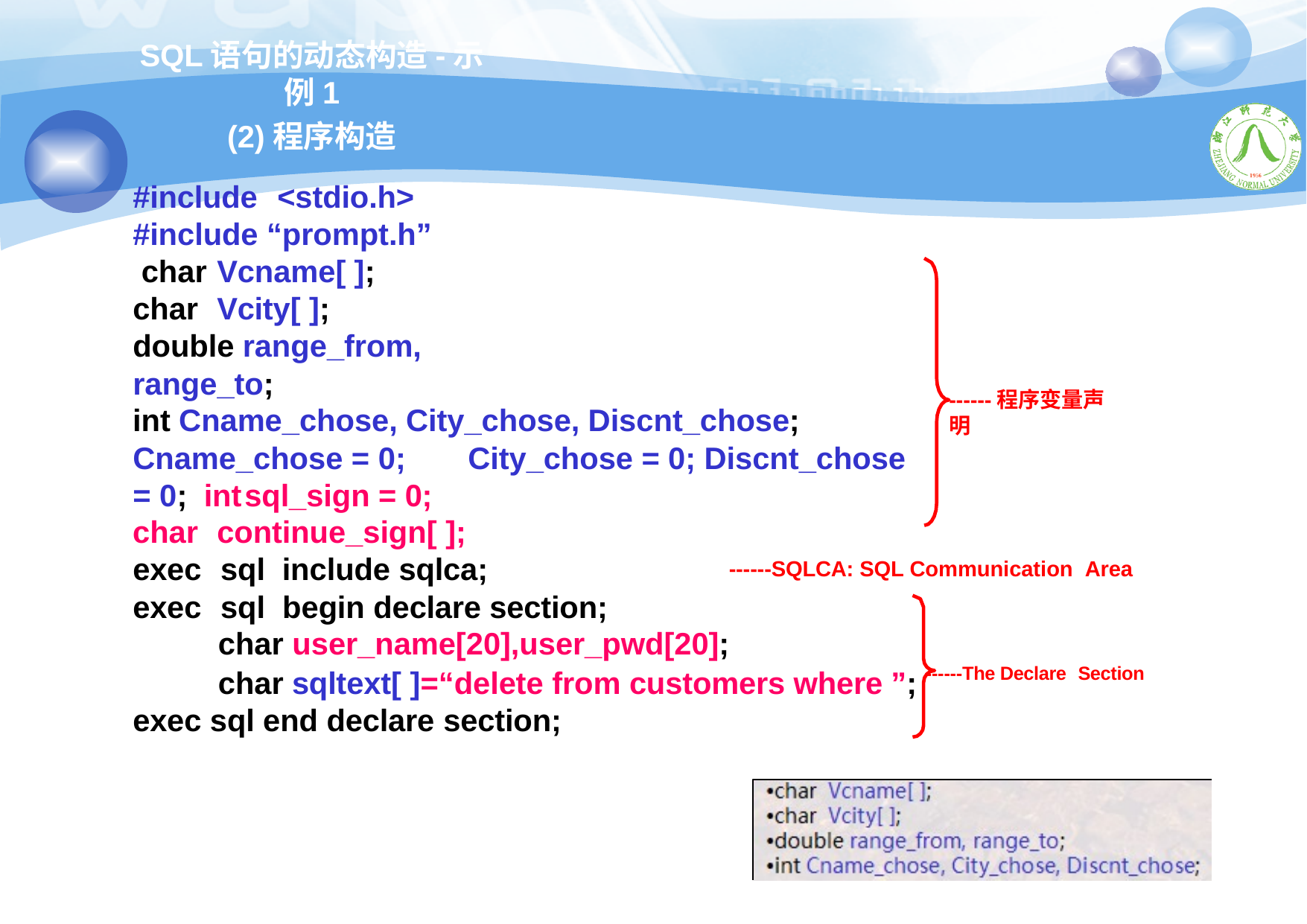

# SQL语句的动态构造-示例1
(2)程序构造
#include	<stdio.h>  #include “prompt.h”  char	Vcname[ ];  char	Vcity[ ];
double range_from, range_to;
int Cname_chose, City_chose, Discnt_chose;  Cname_chose = 0;	City_chose = 0; Discnt_chose = 0;  int	sql_sign = 0;
char	continue_sign[ ];

------程序变量声明
exec	sql	include sqlca;
exec	sql	begin declare section;
char user_name[20],user_pwd[20];
char sqltext[ ]=“delete from customers where ”; ------The Declare Section
exec sql end declare section;
------SQLCA: SQL Communication Area